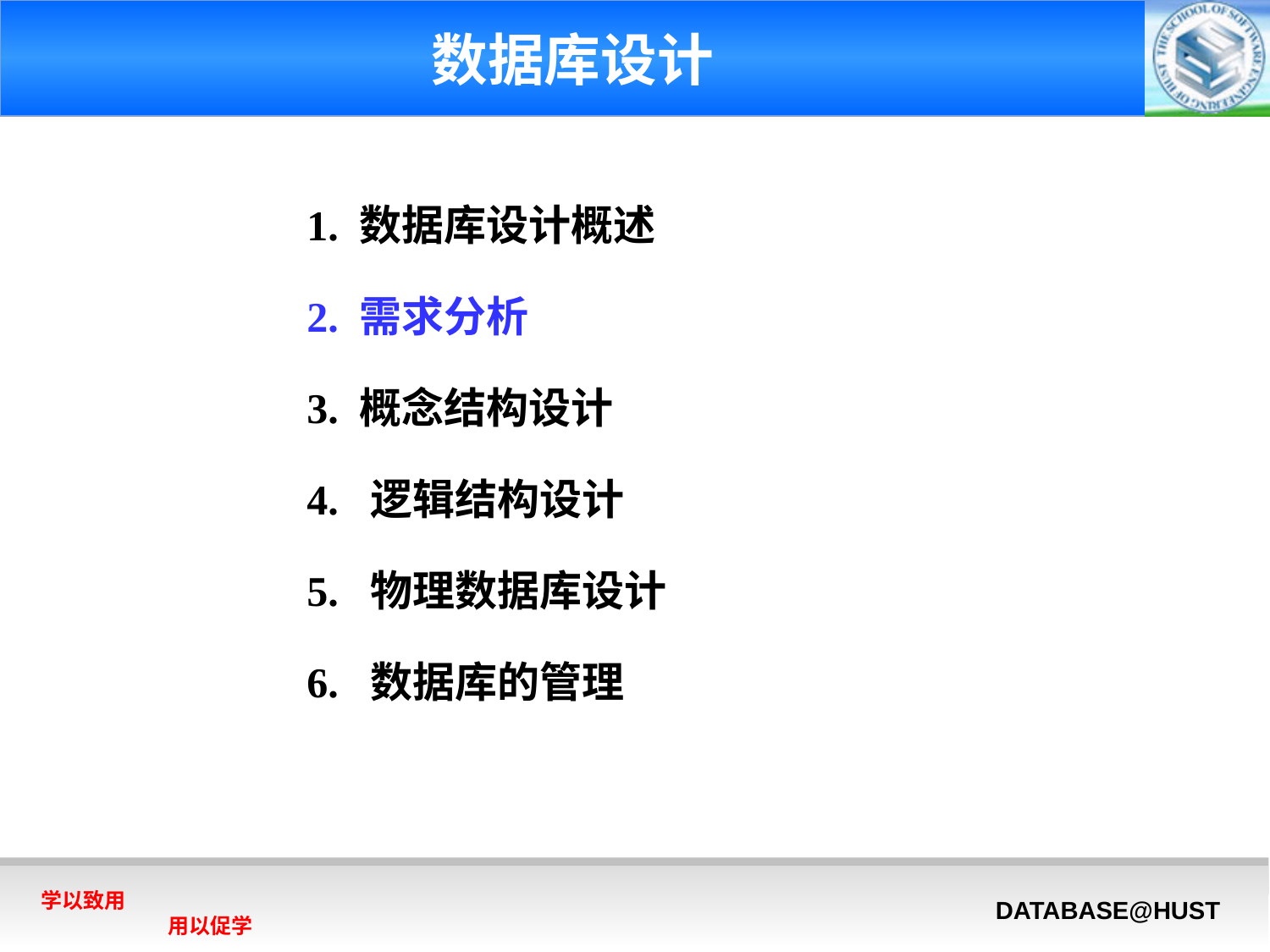

# 数据库设计
1. 数据库设计概述
2. 需求分析
3. 概念结构设计
4.  逻辑结构设计
5.  物理数据库设计
6.  数据库的管理